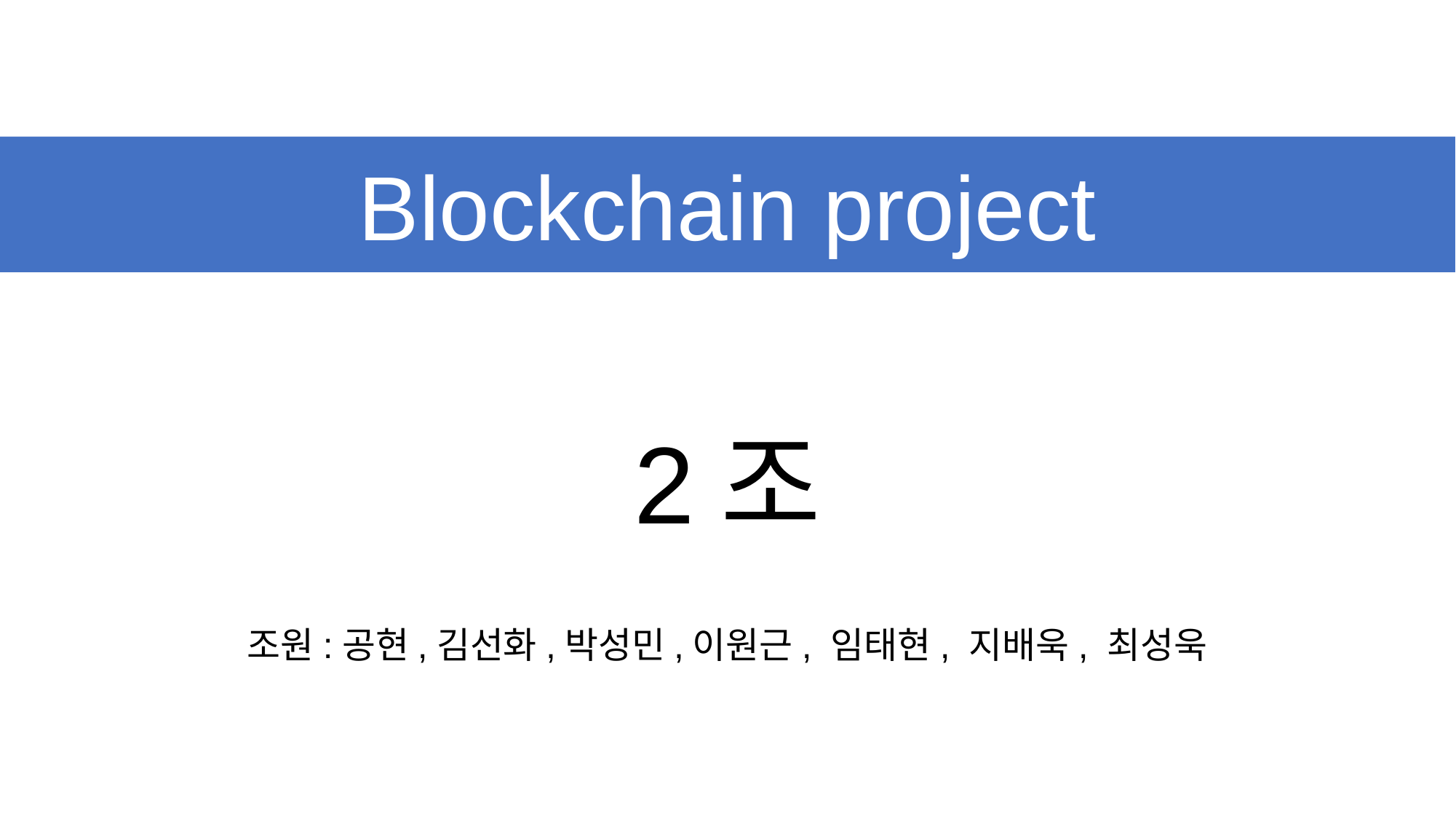

Blockchain project
2조
조원:공현,김선화,박성민,이원근, 임태현, 지배욱, 최성욱